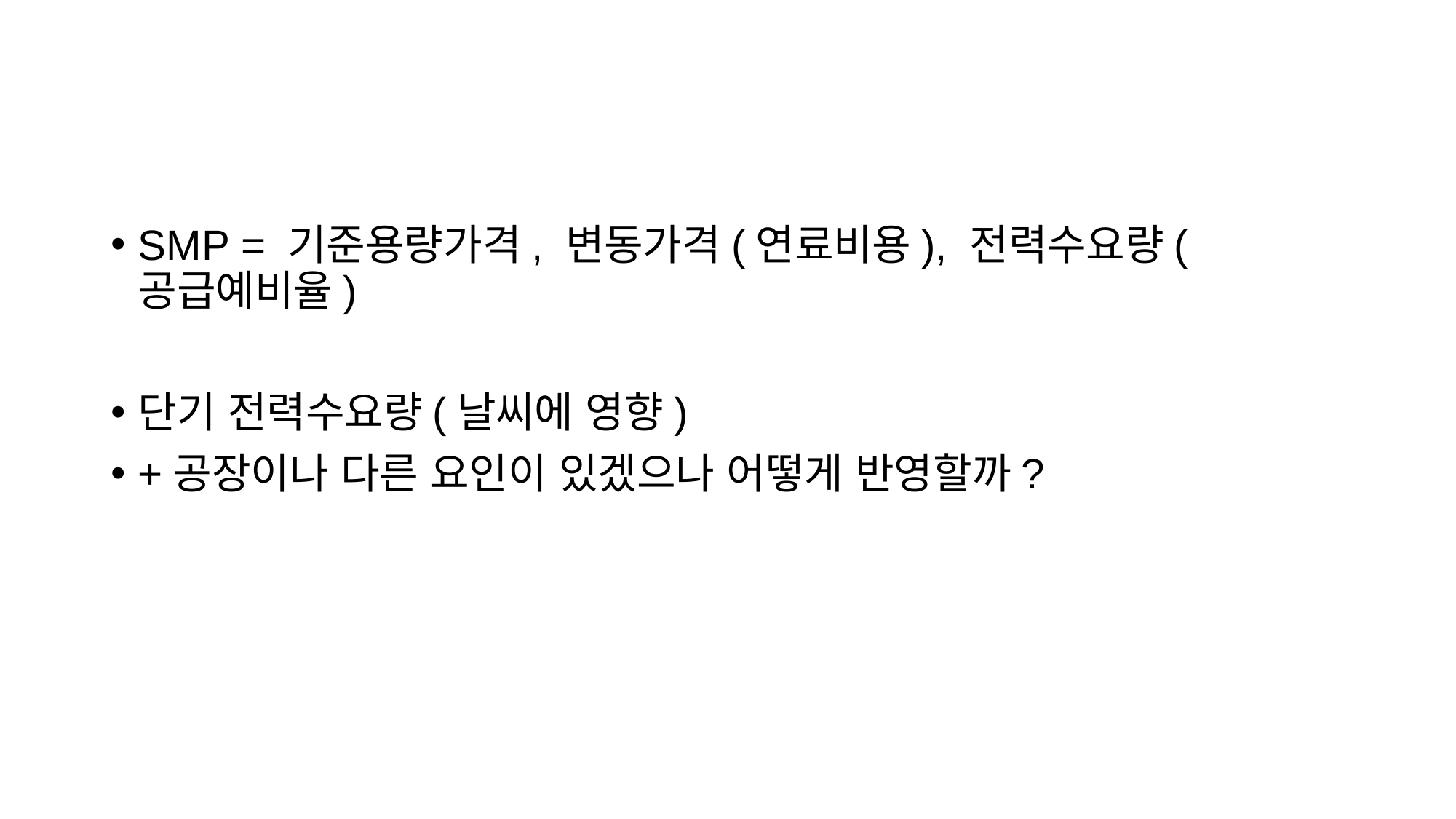

#
SMP = 기준용량가격, 변동가격(연료비용), 전력수요량(공급예비율)

단기 전력수요량(날씨에 영향)
+공장이나 다른 요인이 있겠으나 어떻게 반영할까?